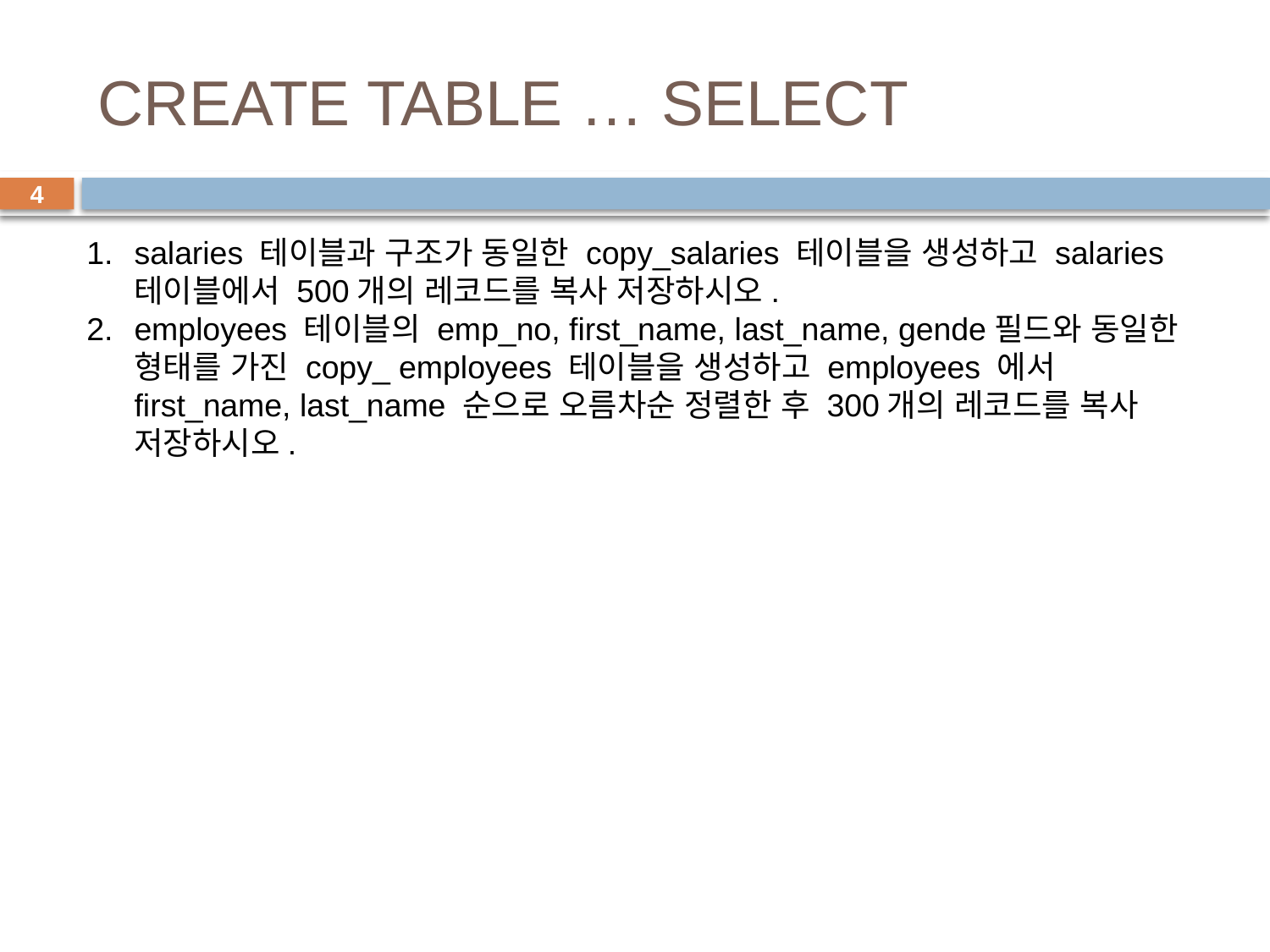

# CREATE TABLE … SELECT
4
salaries 테이블과 구조가 동일한 copy_salaries 테이블을 생성하고 salaries 테이블에서 500개의 레코드를 복사 저장하시오.
employees 테이블의 emp_no, first_name, last_name, gende필드와 동일한 형태를 가진 copy_ employees 테이블을 생성하고 employees 에서 first_name, last_name 순으로 오름차순 정렬한 후 300개의 레코드를 복사 저장하시오.